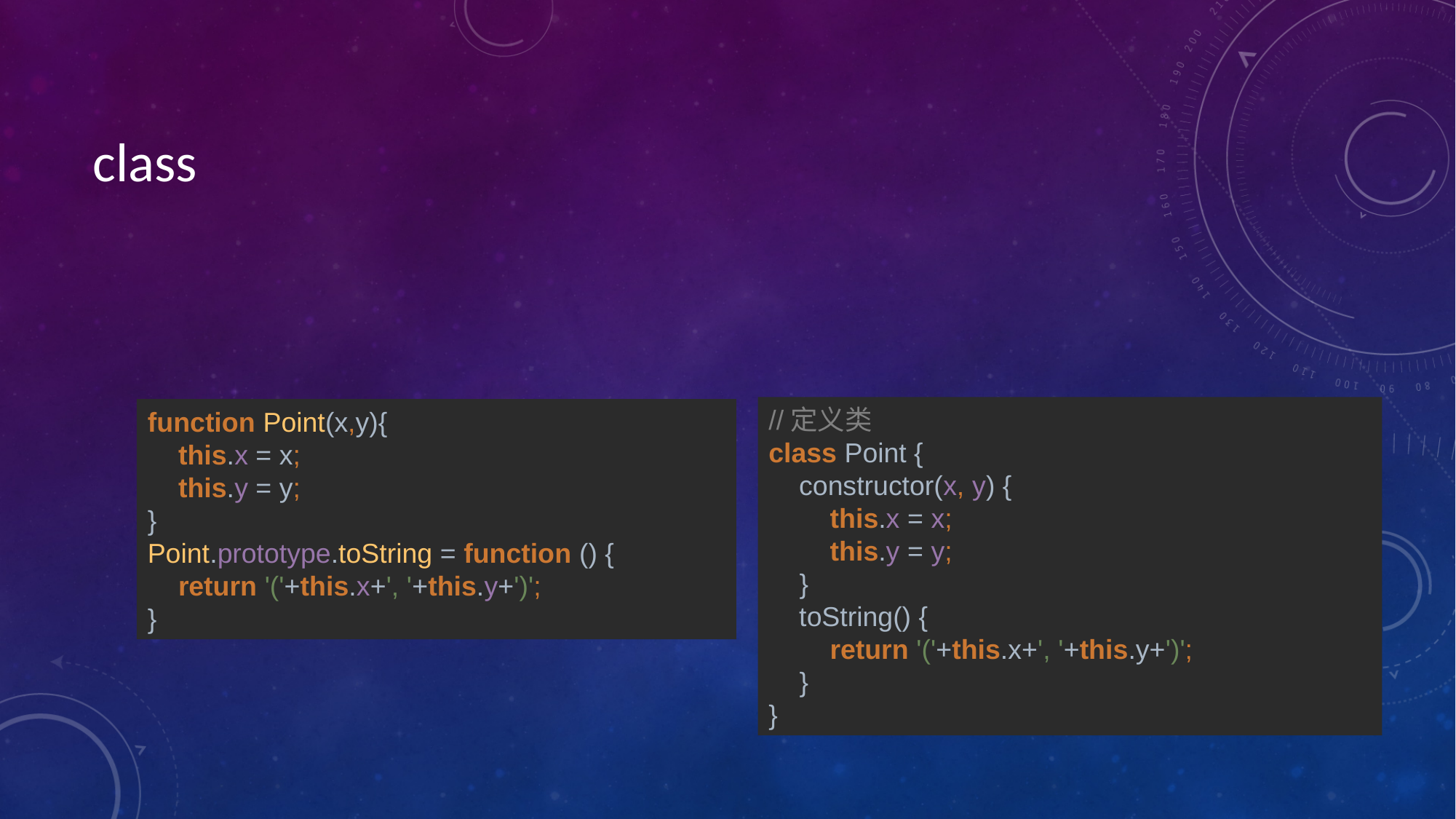

# class

//定义类
class Point {
    constructor(x, y) {
        this.x = x;
        this.y = y;
    }
    toString() {
        return '('+this.x+', '+this.y+')';
    }
}
function Point(x,y){
    this.x = x;
    this.y = y;
}
Point.prototype.toString = function () {
    return '('+this.x+', '+this.y+')';
}